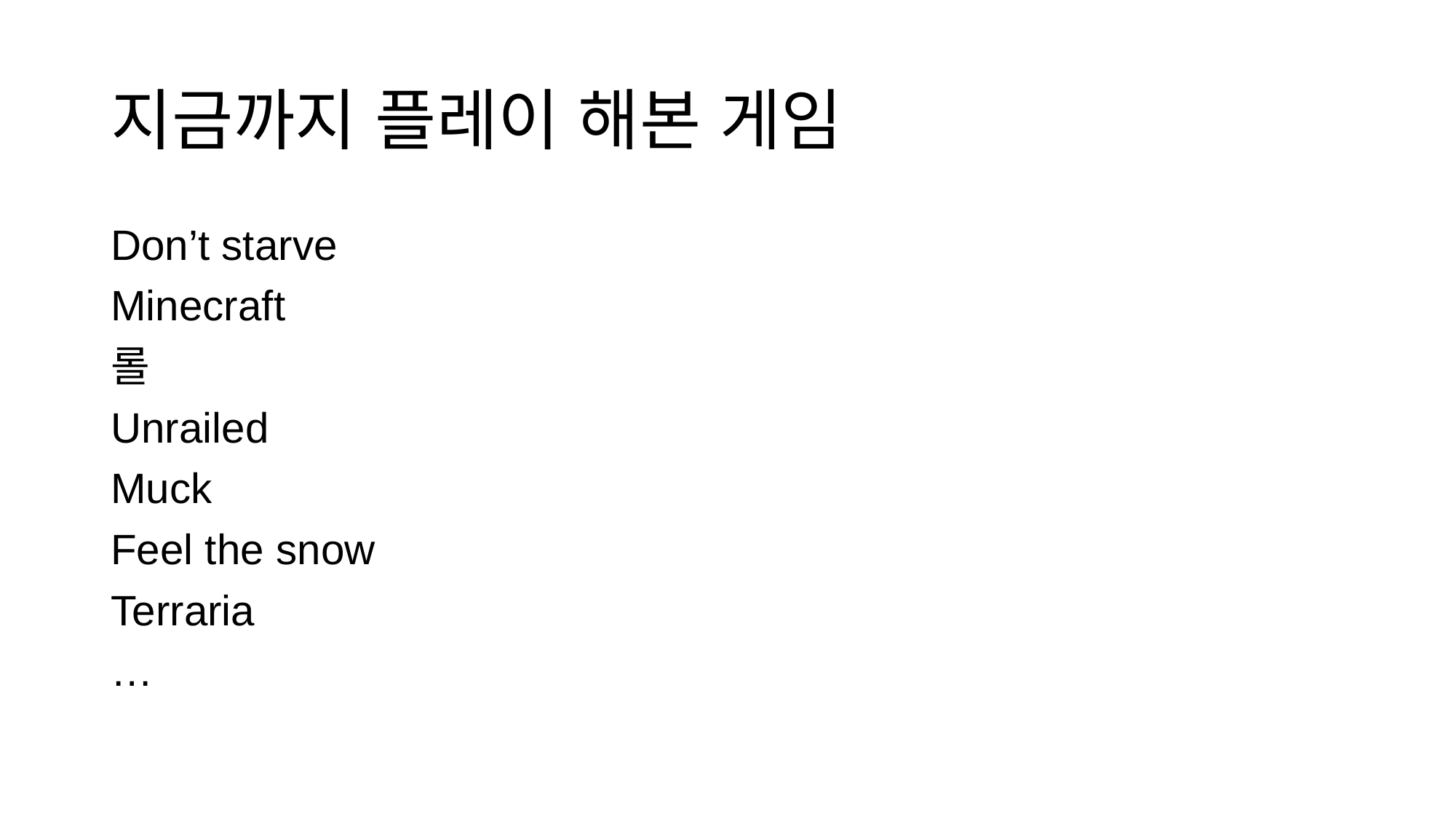

# 지금까지 플레이 해본 게임
Don’t starve
Minecraft
롤
Unrailed
Muck
Feel the snow
Terraria
…